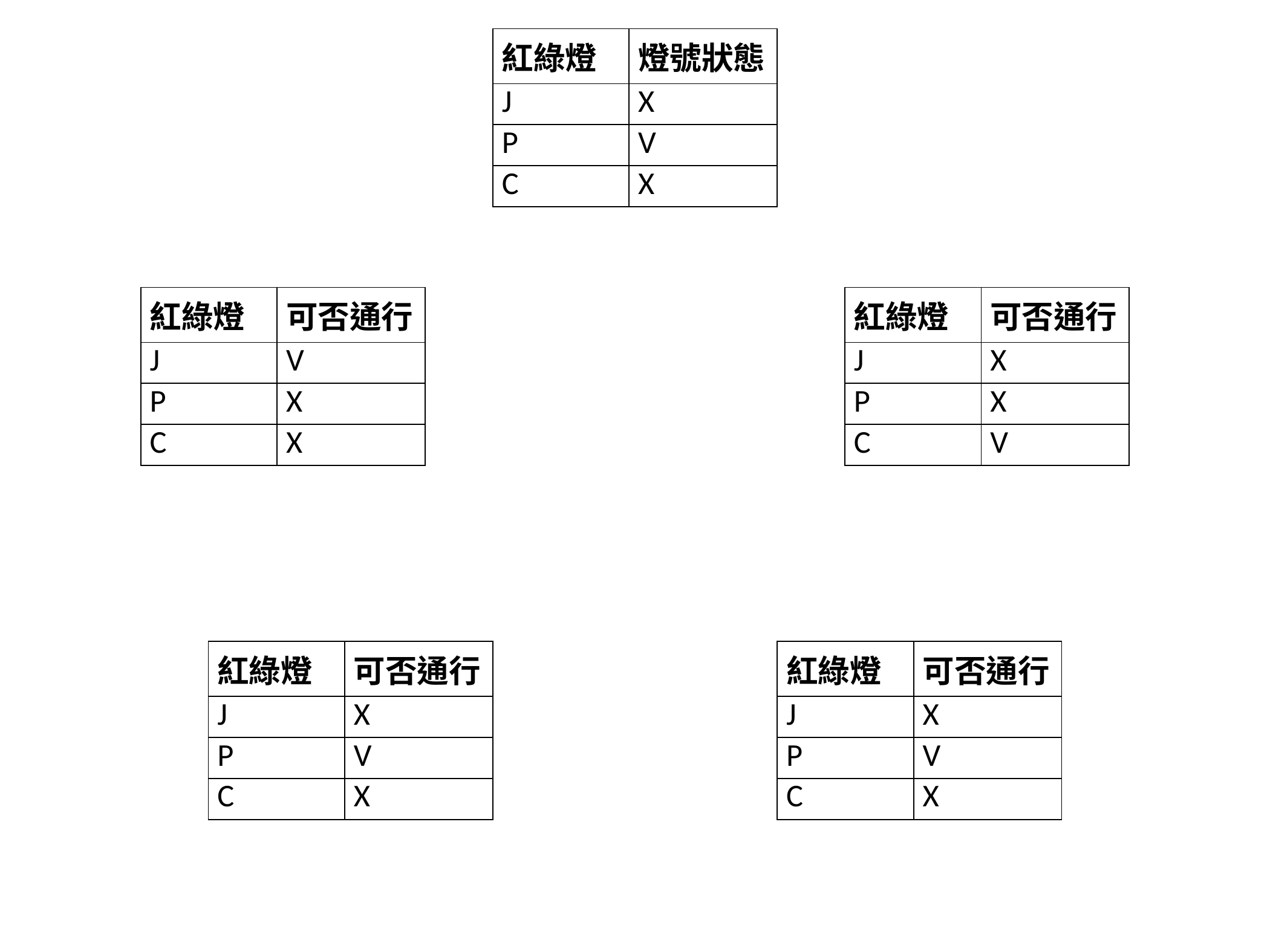

| 紅綠燈 | 燈號狀態 |
| --- | --- |
| J | X |
| P | V |
| C | X |
| 紅綠燈 | 可否通行 |
| --- | --- |
| J | V |
| P | X |
| C | X |
| 紅綠燈 | 可否通行 |
| --- | --- |
| J | X |
| P | X |
| C | V |
| 紅綠燈 | 可否通行 |
| --- | --- |
| J | X |
| P | V |
| C | X |
| 紅綠燈 | 可否通行 |
| --- | --- |
| J | X |
| P | V |
| C | X |